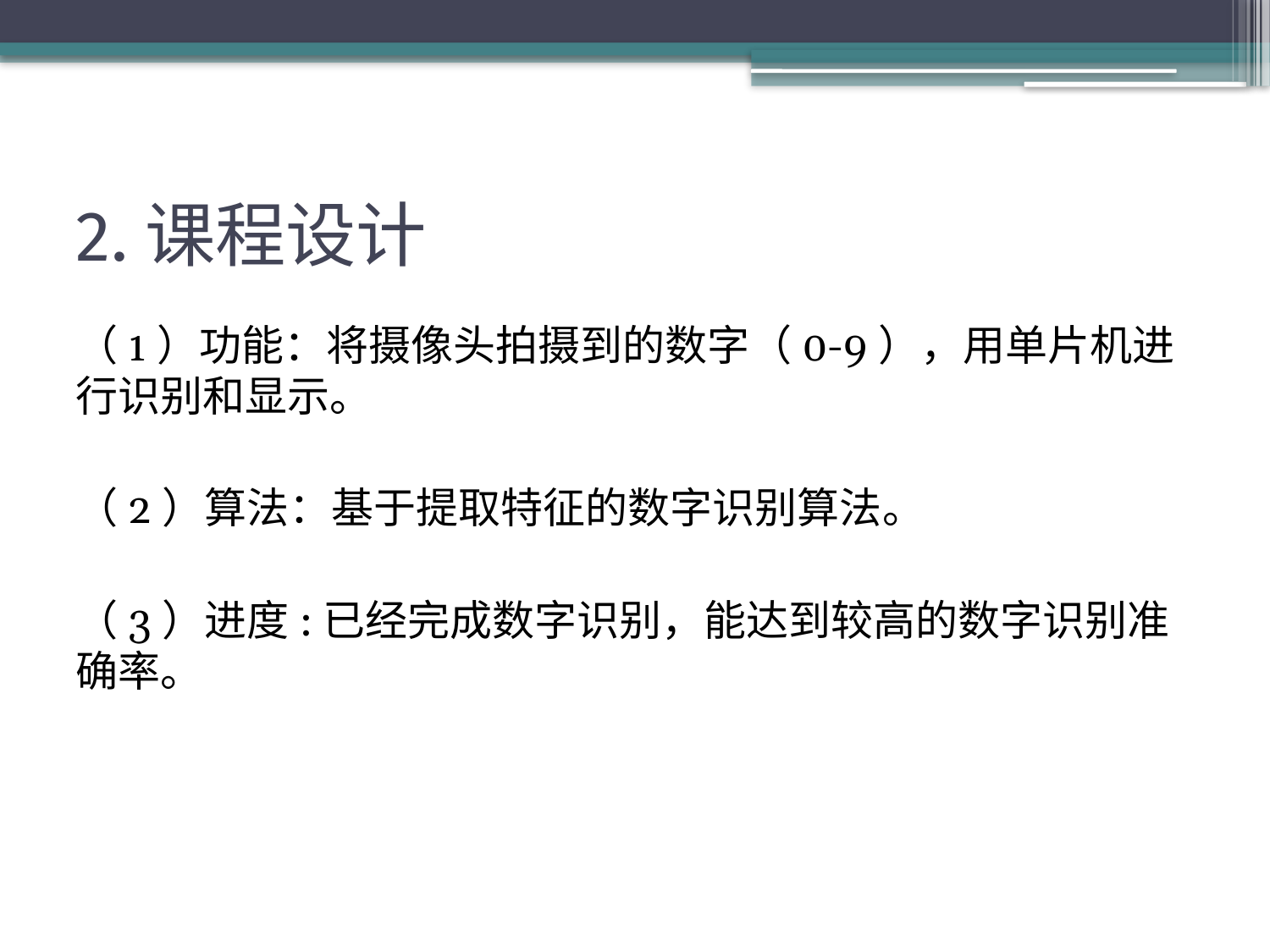

# 2.课程设计
（1）功能：将摄像头拍摄到的数字（0-9），用单片机进行识别和显示。

（2）算法：基于提取特征的数字识别算法。

（3）进度:已经完成数字识别，能达到较高的数字识别准确率。